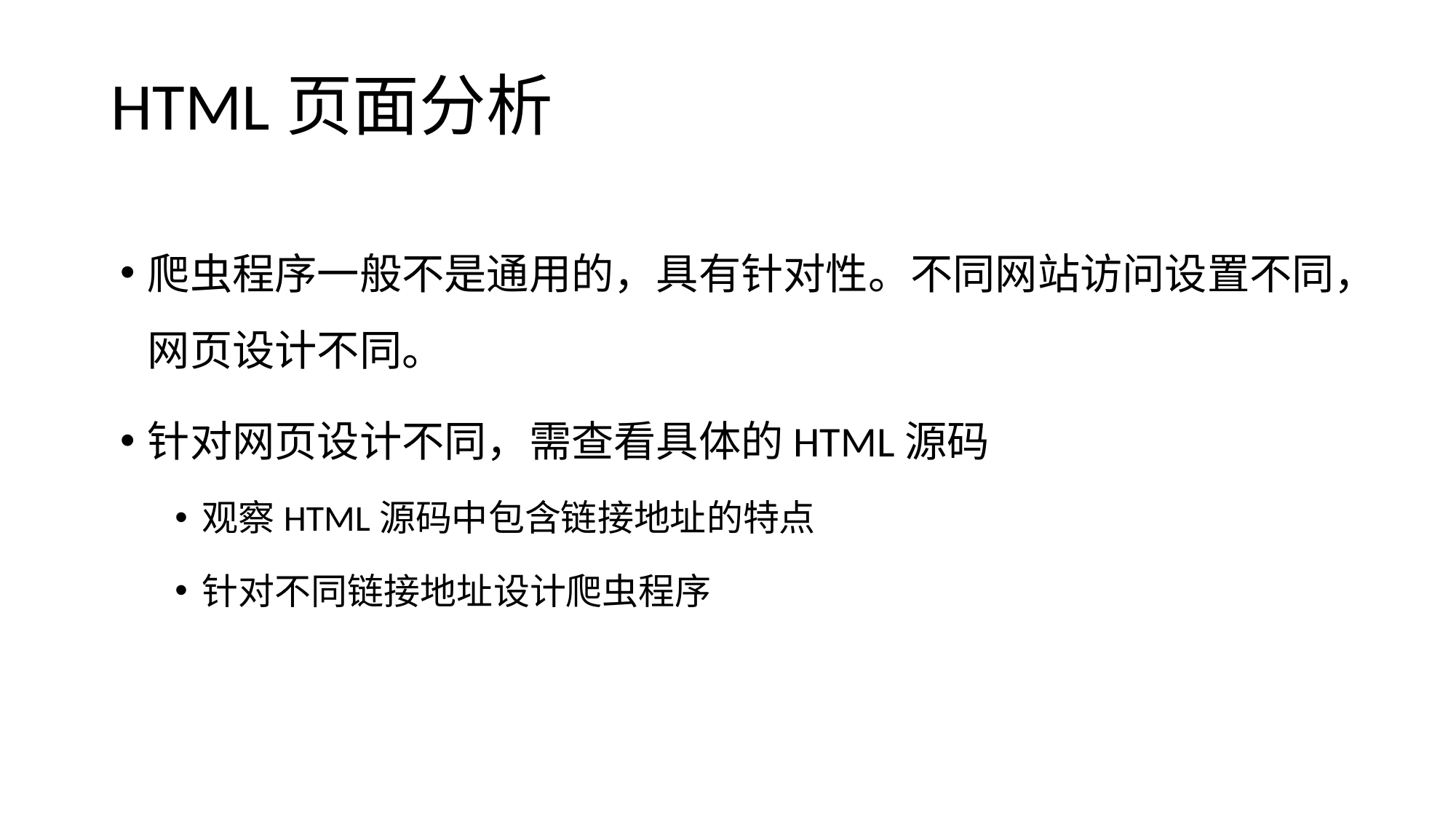

# HTML页面分析
爬虫程序一般不是通用的，具有针对性。不同网站访问设置不同，网页设计不同。
针对网页设计不同，需查看具体的HTML源码
观察HTML源码中包含链接地址的特点
针对不同链接地址设计爬虫程序